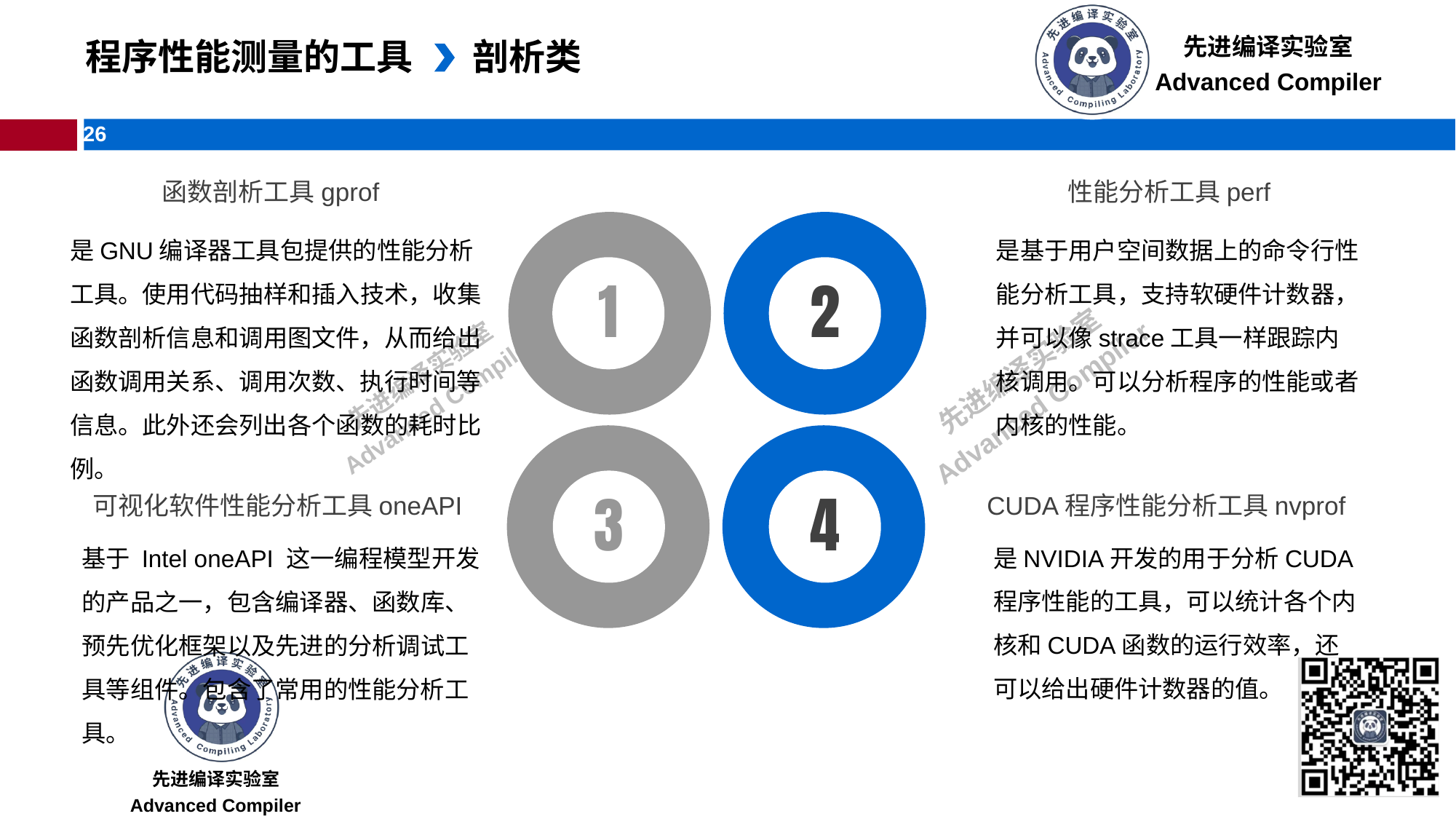

程序性能测量的工具
剖析类

函数剖析工具gprof
是GNU编译器工具包提供的性能分析工具。使用代码抽样和插入技术，收集函数剖析信息和调用图文件，从而给出函数调用关系、调用次数、执行时间等信息。此外还会列出各个函数的耗时比例。
可视化软件性能分析工具oneAPI
基于 Intel oneAPI 这一编程模型开发的产品之一，包含编译器、函数库、预先优化框架以及先进的分析调试工具等组件。包含了常用的性能分析工具。
性能分析工具perf
是基于用户空间数据上的命令行性能分析工具，支持软硬件计数器，并可以像strace工具一样跟踪内核调用。可以分析程序的性能或者内核的性能。
CUDA程序性能分析工具nvprof
是NVIDIA开发的用于分析CUDA程序性能的工具，可以统计各个内核和CUDA函数的运行效率，还可以给出硬件计数器的值。

1

2

3

4